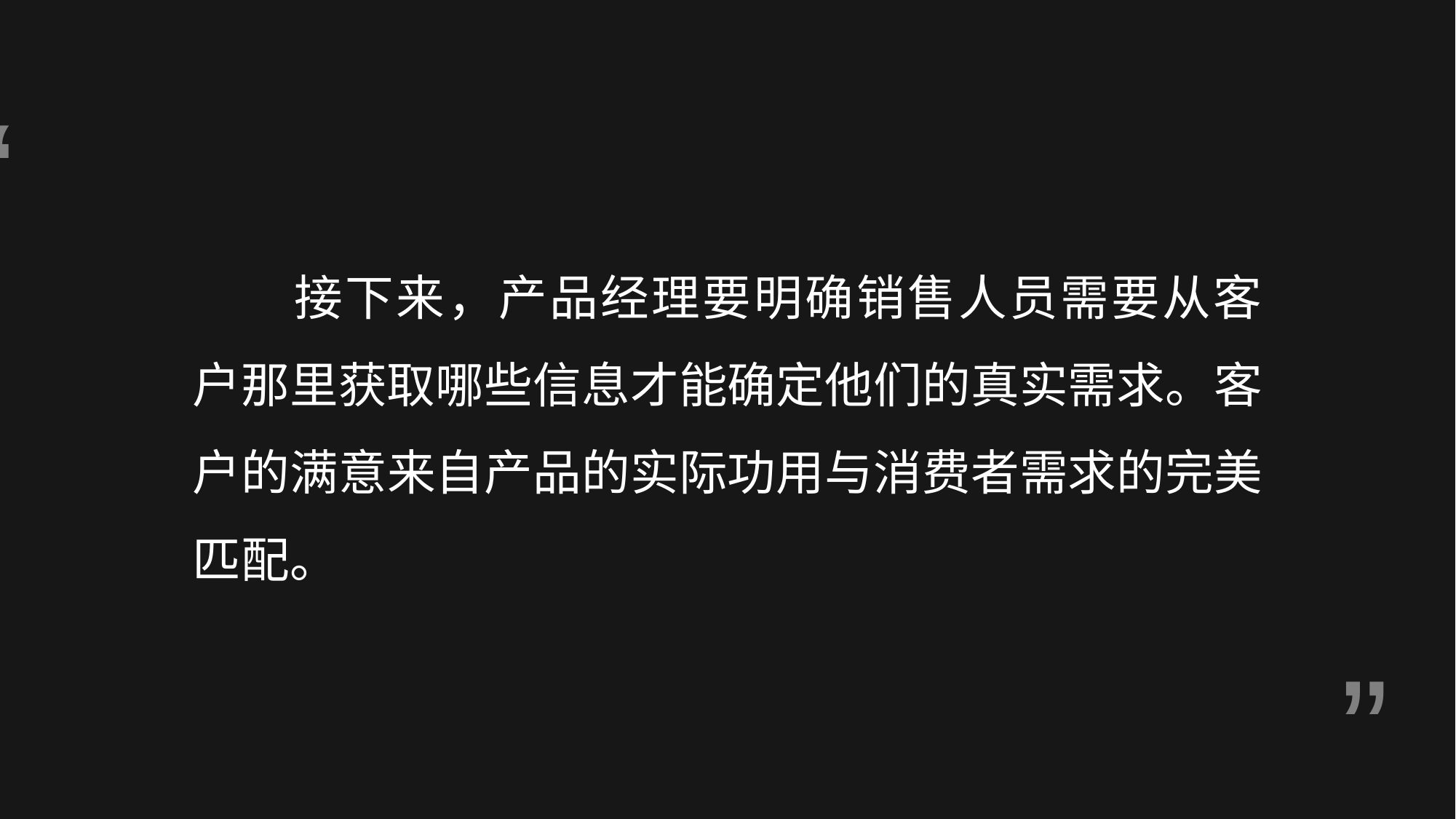

“
接下来，产品经理要明确销售人员需要从客户那里获取哪些信息才能确定他们的真实需求。客户的满意来自产品的实际功用与消费者需求的完美匹配。
”